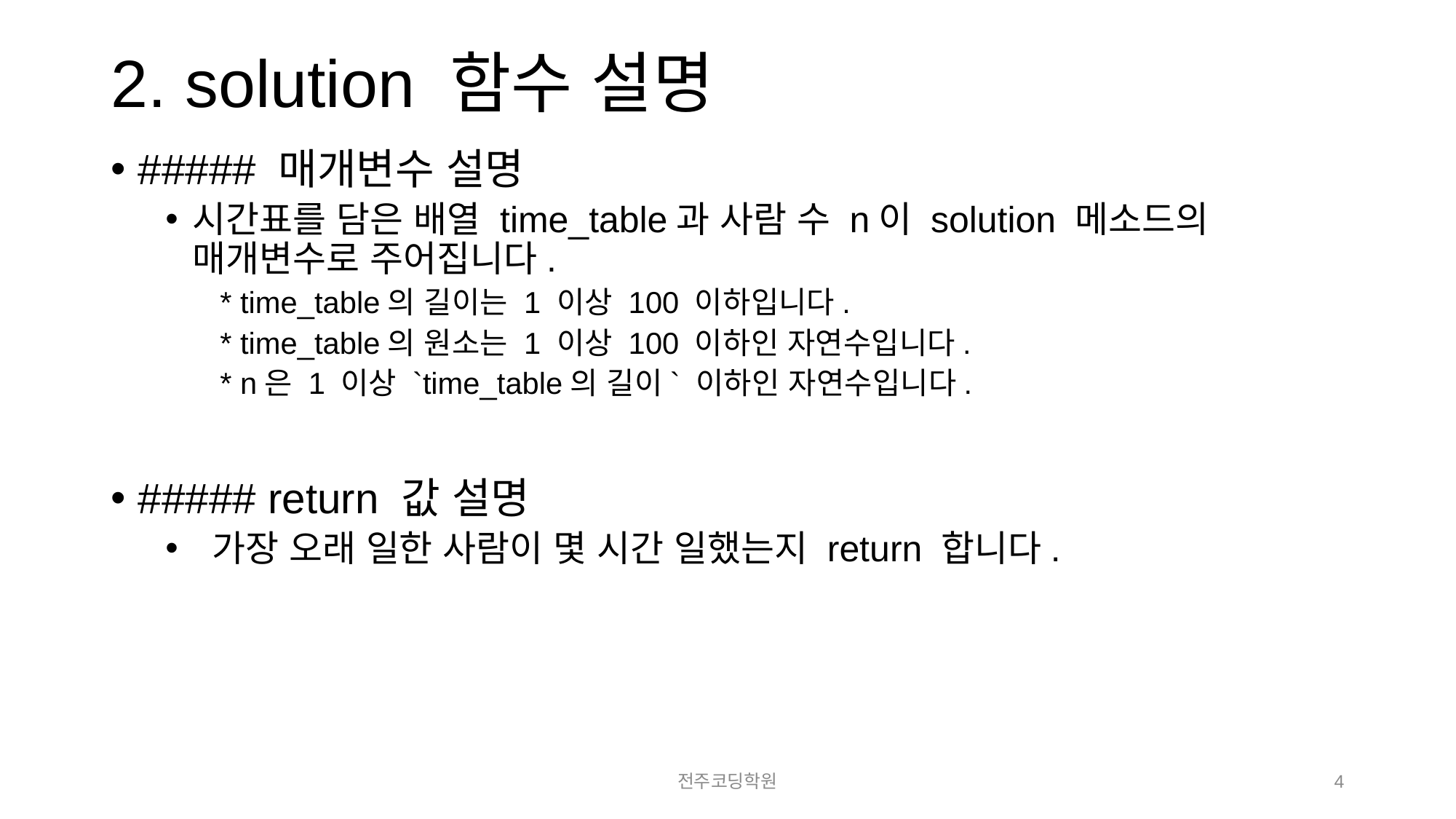

# 2. solution 함수 설명
##### 매개변수 설명
시간표를 담은 배열 time_table과 사람 수 n이 solution 메소드의 매개변수로 주어집니다.
* time_table의 길이는 1 이상 100 이하입니다.
* time_table의 원소는 1 이상 100 이하인 자연수입니다.
* n은 1 이상 `time_table의 길이` 이하인 자연수입니다.

##### return 값 설명
 가장 오래 일한 사람이 몇 시간 일했는지 return 합니다.
전주코딩학원
4